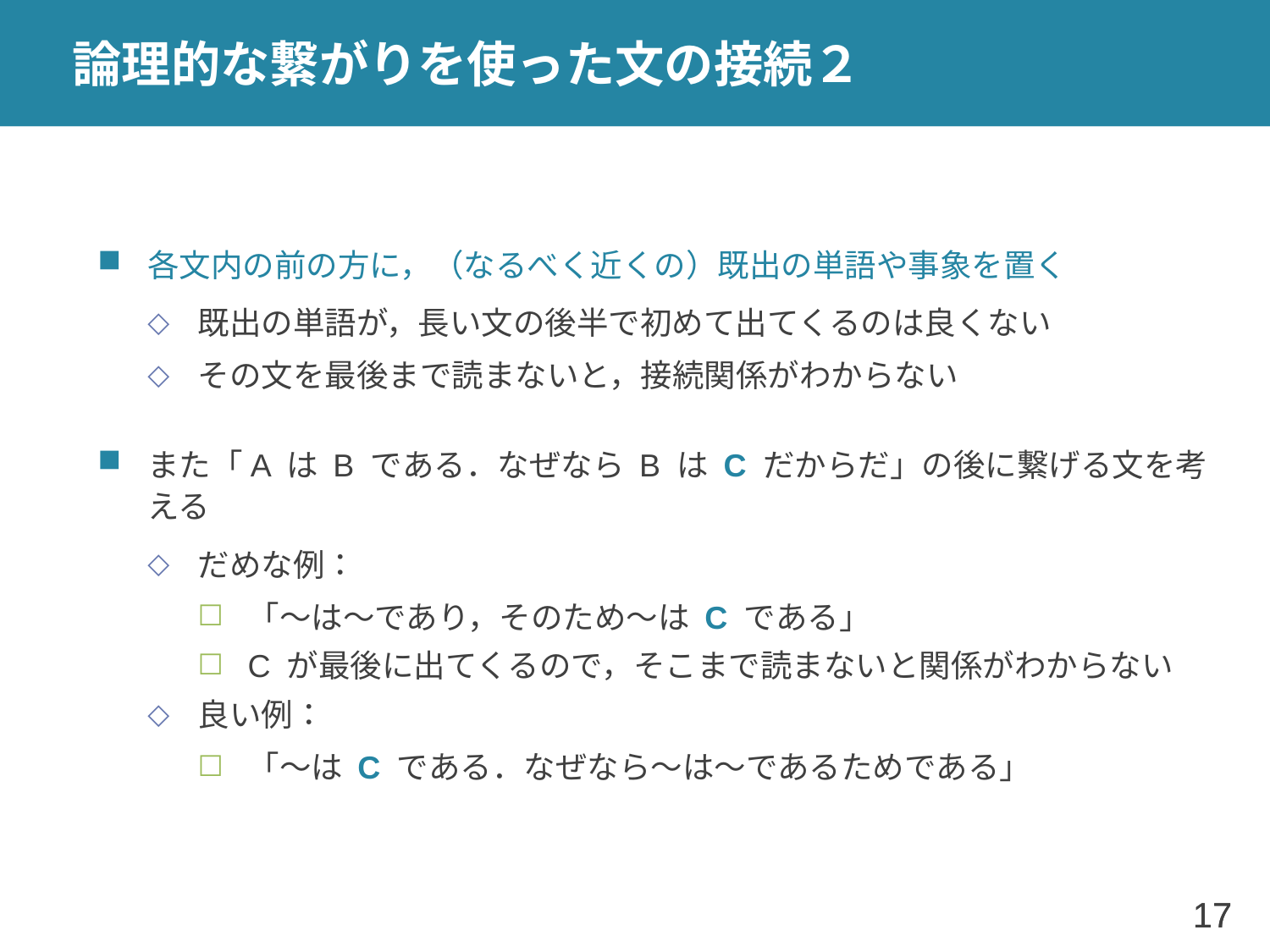

# 論理的な繋がりを使った文の接続２
各文内の前の方に，（なるべく近くの）既出の単語や事象を置く
既出の単語が，長い文の後半で初めて出てくるのは良くない
その文を最後まで読まないと，接続関係がわからない
また「A は B である．なぜなら B は C だからだ」の後に繋げる文を考える
だめな例：
「～は～であり，そのため～は C である」
C が最後に出てくるので，そこまで読まないと関係がわからない
良い例：
「～は C である．なぜなら～は～であるためである」